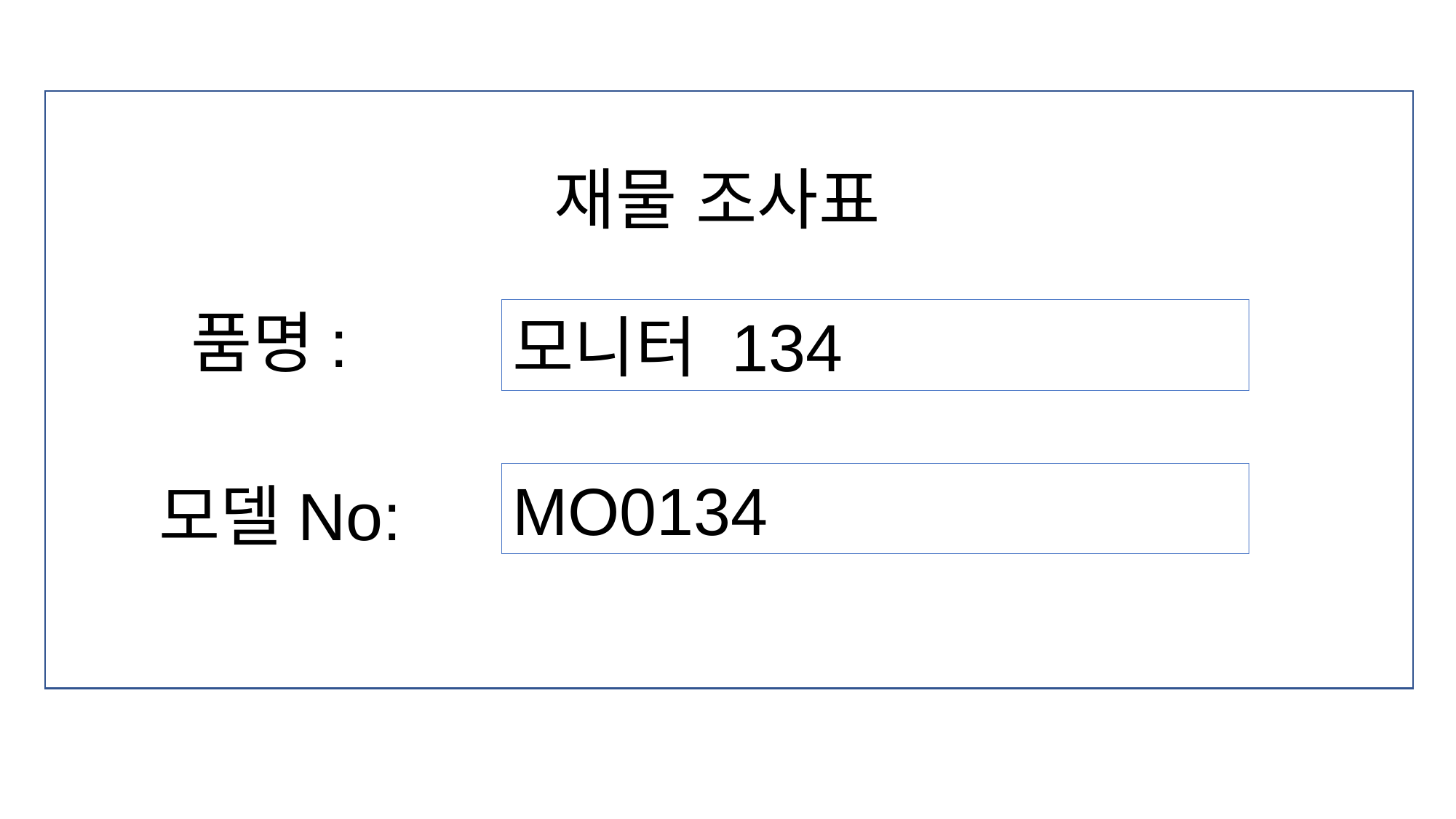

재물 조사표
품명:
모니터 134
MO0134
모델No: